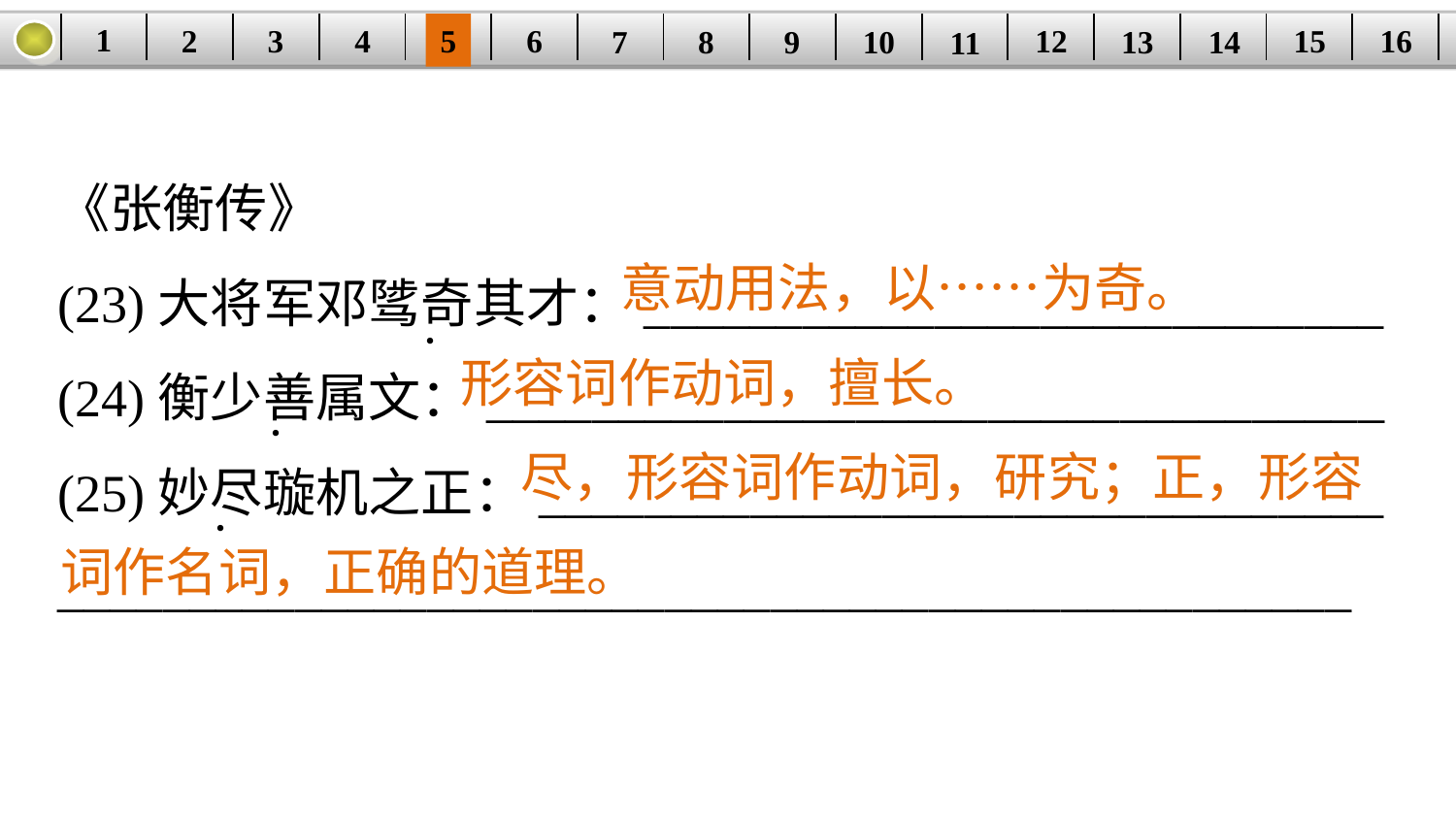

1
2
3
4
16
|  |  |  |  |  |  |  |  |  |  |  |  |  |  |  |  |
| --- | --- | --- | --- | --- | --- | --- | --- | --- | --- | --- | --- | --- | --- | --- | --- |
5
6
15
12
7
8
14
9
10
13
11

《张衡传》
(23)大将军邓骘奇其才：____________________________
(24)衡少善属文：__________________________________
(25)妙尽璇机之正：________________________________
_________________________________________________
意动用法，以……为奇。
·
形容词作动词，擅长。
·
尽，形容词作动词，研究；正，形容
·
词作名词，正确的道理。